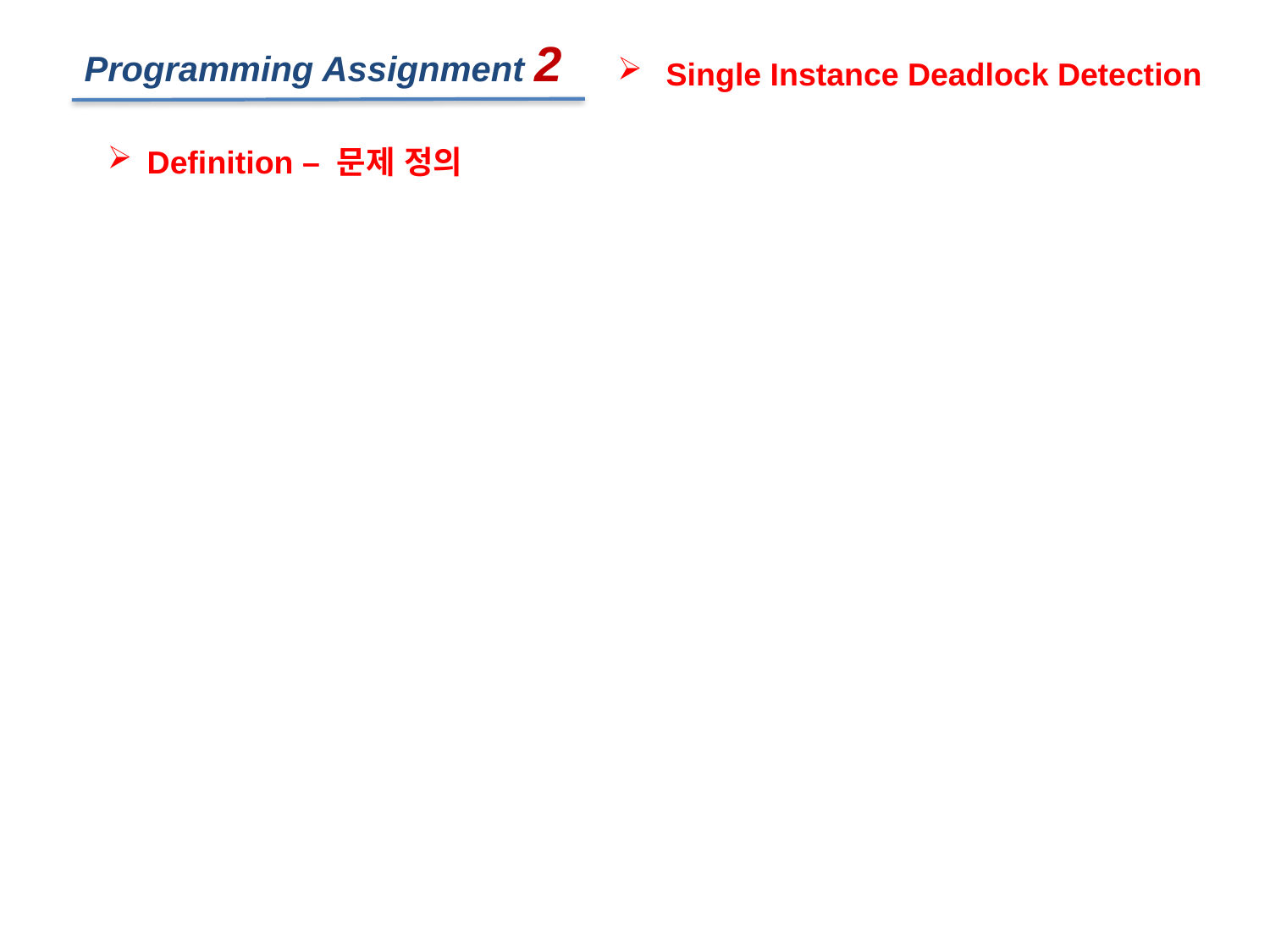

Programming Assignment 2
 Single Instance Deadlock Detection
Definition – 문제 정의